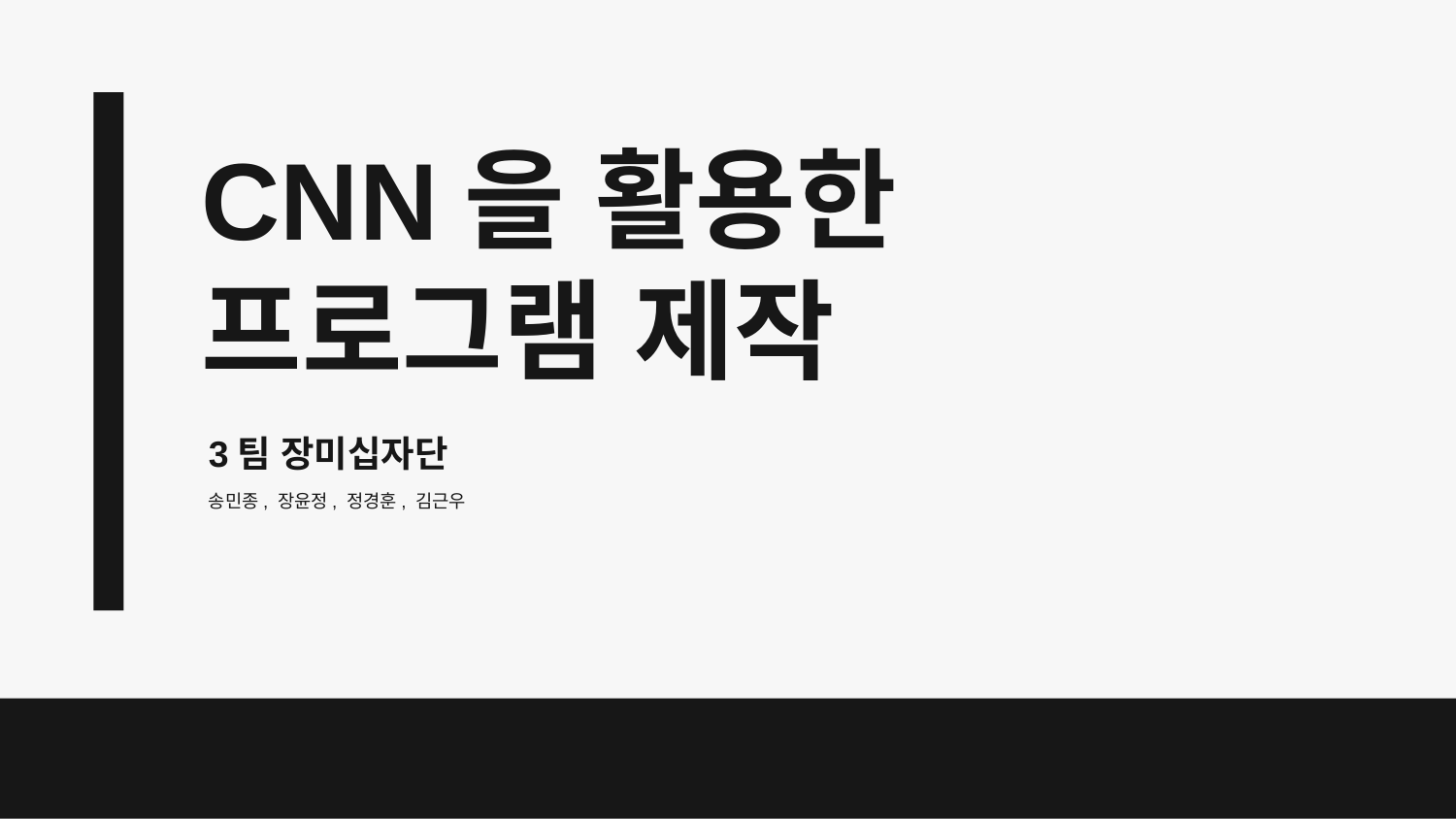

CNN을 활용한
프로그램 제작
3팀 장미십자단
송민종, 장윤정, 정경훈, 김근우